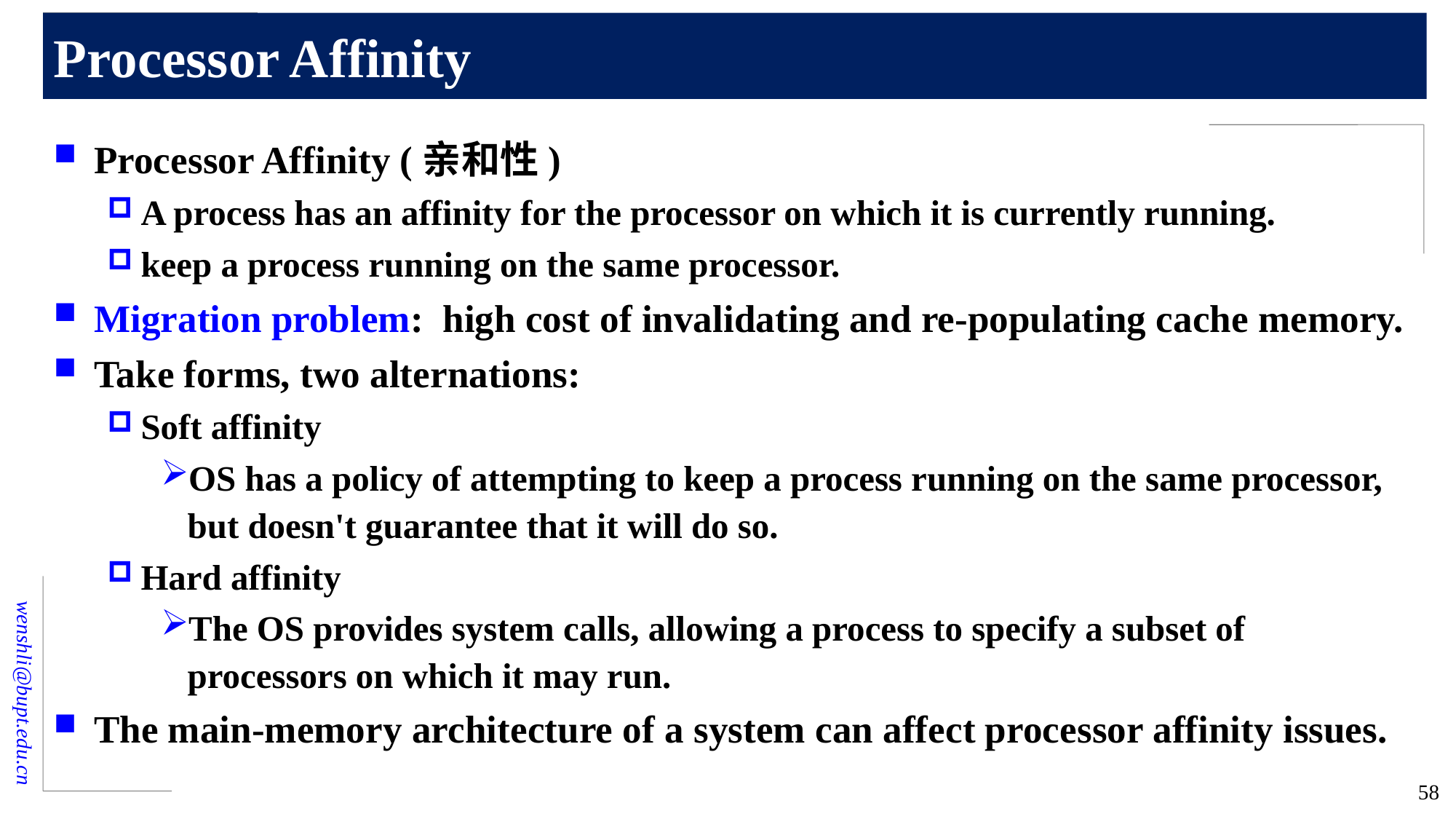

# Processor Affinity
Processor Affinity (亲和性)
A process has an affinity for the processor on which it is currently running.
keep a process running on the same processor.
Migration problem:  high cost of invalidating and re-populating cache memory.
Take forms, two alternations:
Soft affinity
OS has a policy of attempting to keep a process running on the same processor, but doesn't guarantee that it will do so.
Hard affinity
The OS provides system calls, allowing a process to specify a subset of processors on which it may run.
The main-memory architecture of a system can affect processor affinity issues.
58